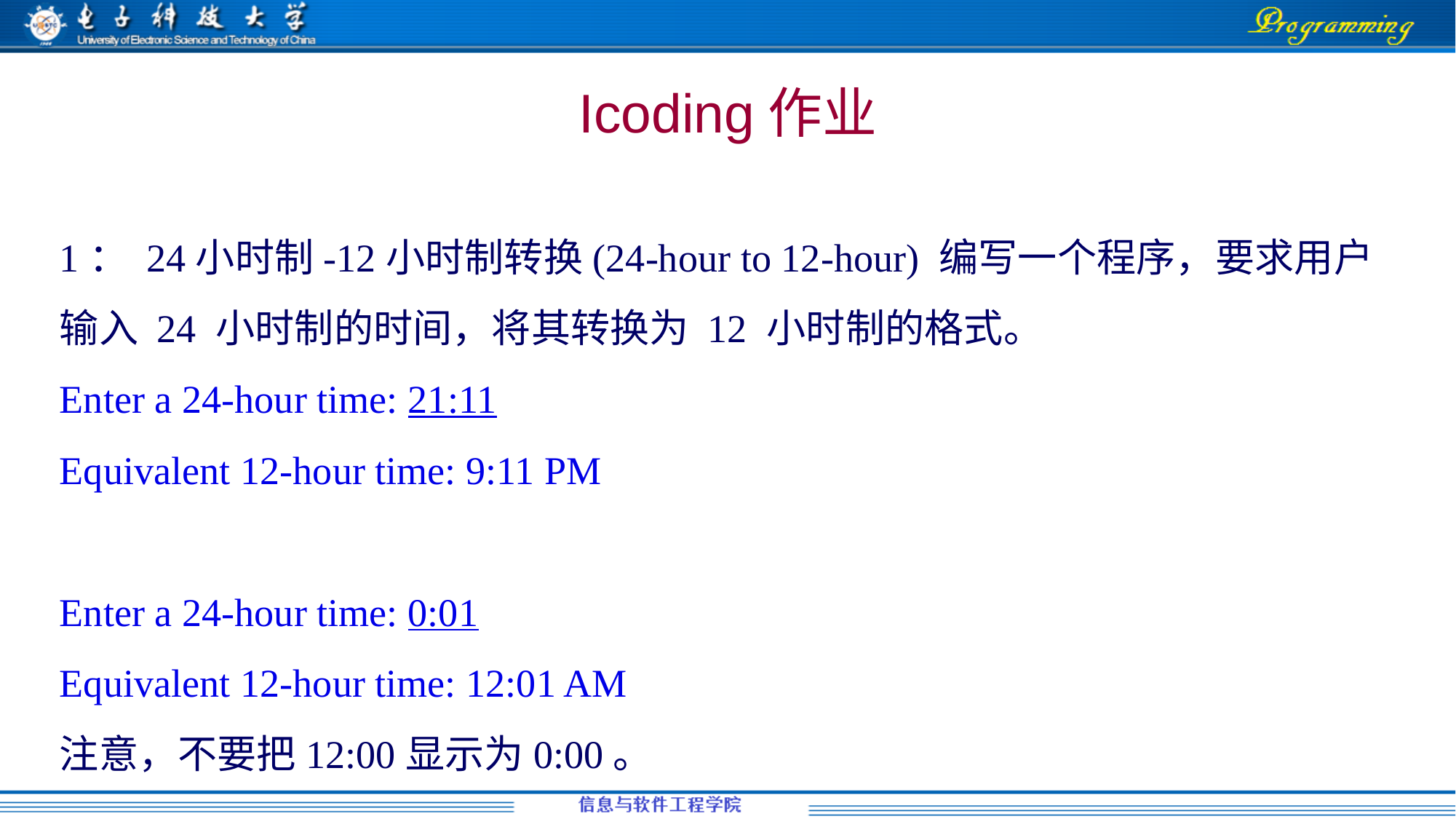

# Icoding作业
1： 24⼩时制-12⼩时制转换(24-hour to 12-hour) 编写⼀个程序，要求⽤户输⼊ 24 ⼩时制的时间，将其转换为 12 ⼩时制的格式。
Enter a 24-hour time: 21:11
Equivalent 12-hour time: 9:11 PM

Enter a 24-hour time: 0:01
Equivalent 12-hour time: 12:01 AM
注意，不要把12:00显示为0:00。